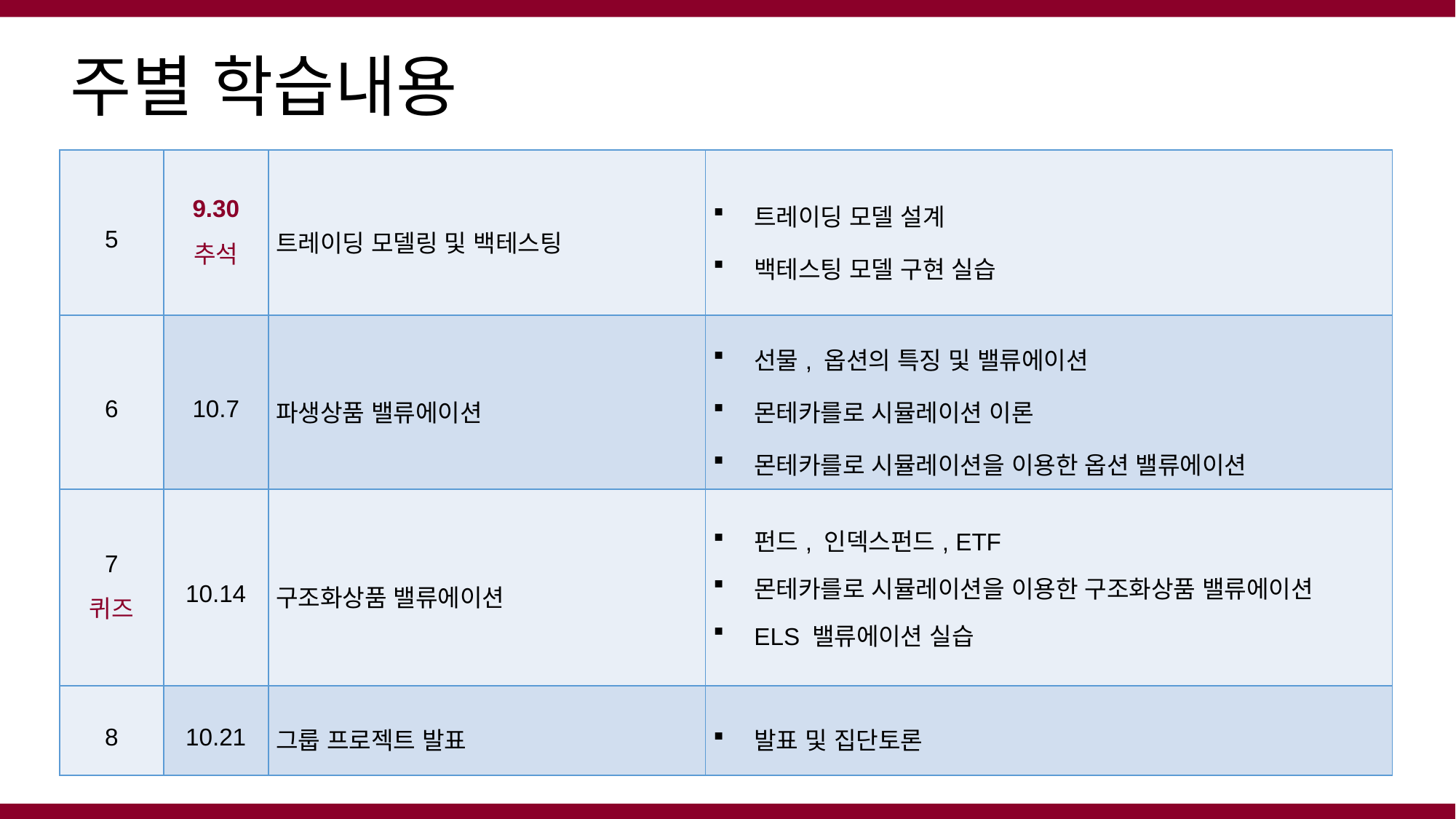

# 주별 학습내용
| 5 | 9.30 추석 | 트레이딩 모델링 및 백테스팅 | 트레이딩 모델 설계 백테스팅 모델 구현 실습 |
| --- | --- | --- | --- |
| 6 | 10.7 | 파생상품 밸류에이션 | 선물, 옵션의 특징 및 밸류에이션 몬테카를로 시뮬레이션 이론 몬테카를로 시뮬레이션을 이용한 옵션 밸류에이션 |
| 7 퀴즈 | 10.14 | 구조화상품 밸류에이션 | 펀드, 인덱스펀드, ETF 몬테카를로 시뮬레이션을 이용한 구조화상품 밸류에이션 ELS 밸류에이션 실습 |
| 8 | 10.21 | 그룹 프로젝트 발표 | 발표 및 집단토론 |